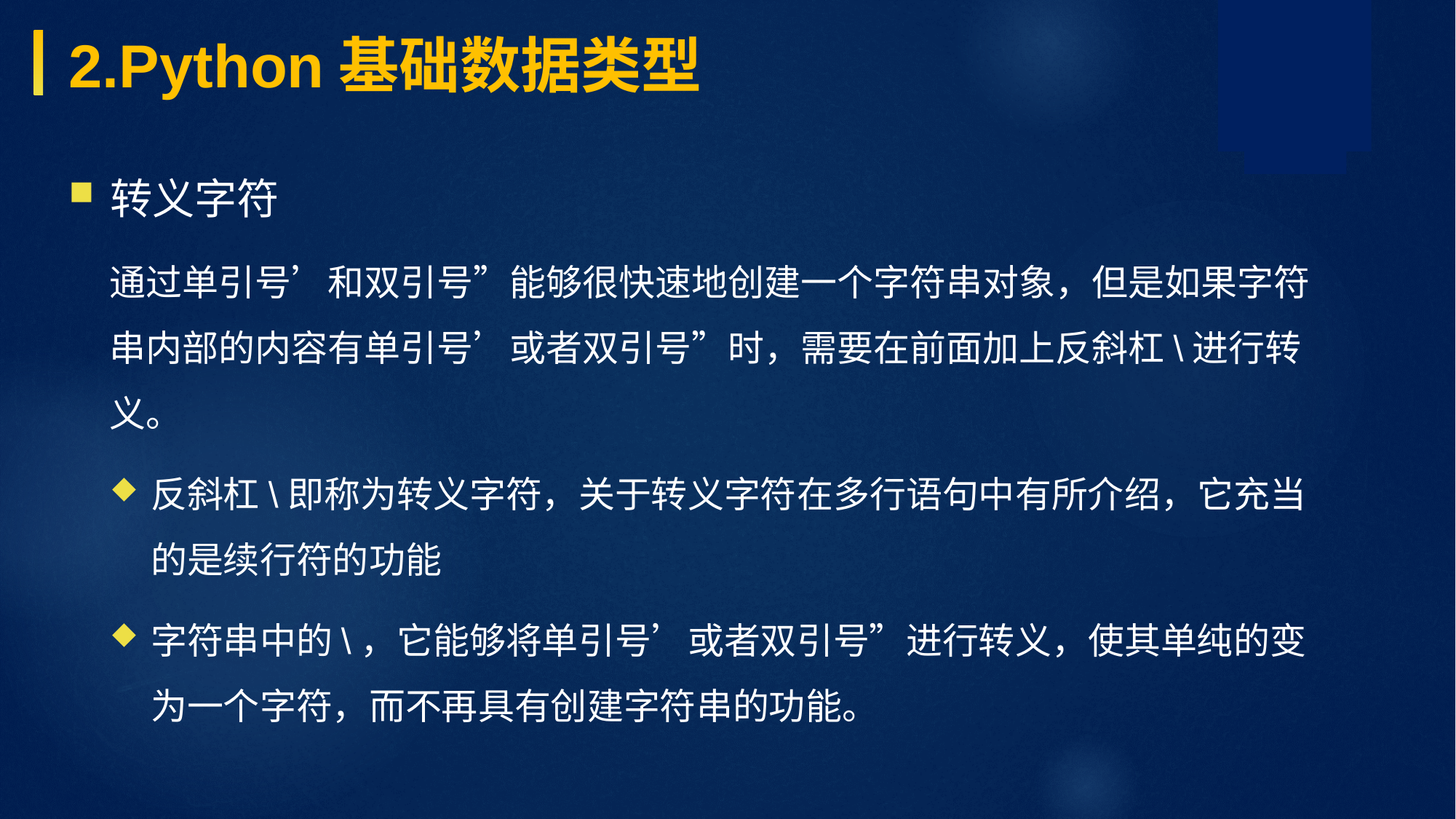

2.Python基础数据类型
转义字符
通过单引号’和双引号”能够很快速地创建一个字符串对象，但是如果字符串内部的内容有单引号’或者双引号”时，需要在前面加上反斜杠\进行转义。
反斜杠\即称为转义字符，关于转义字符在多行语句中有所介绍，它充当的是续行符的功能
字符串中的\，它能够将单引号’或者双引号”进行转义，使其单纯的变为一个字符，而不再具有创建字符串的功能。